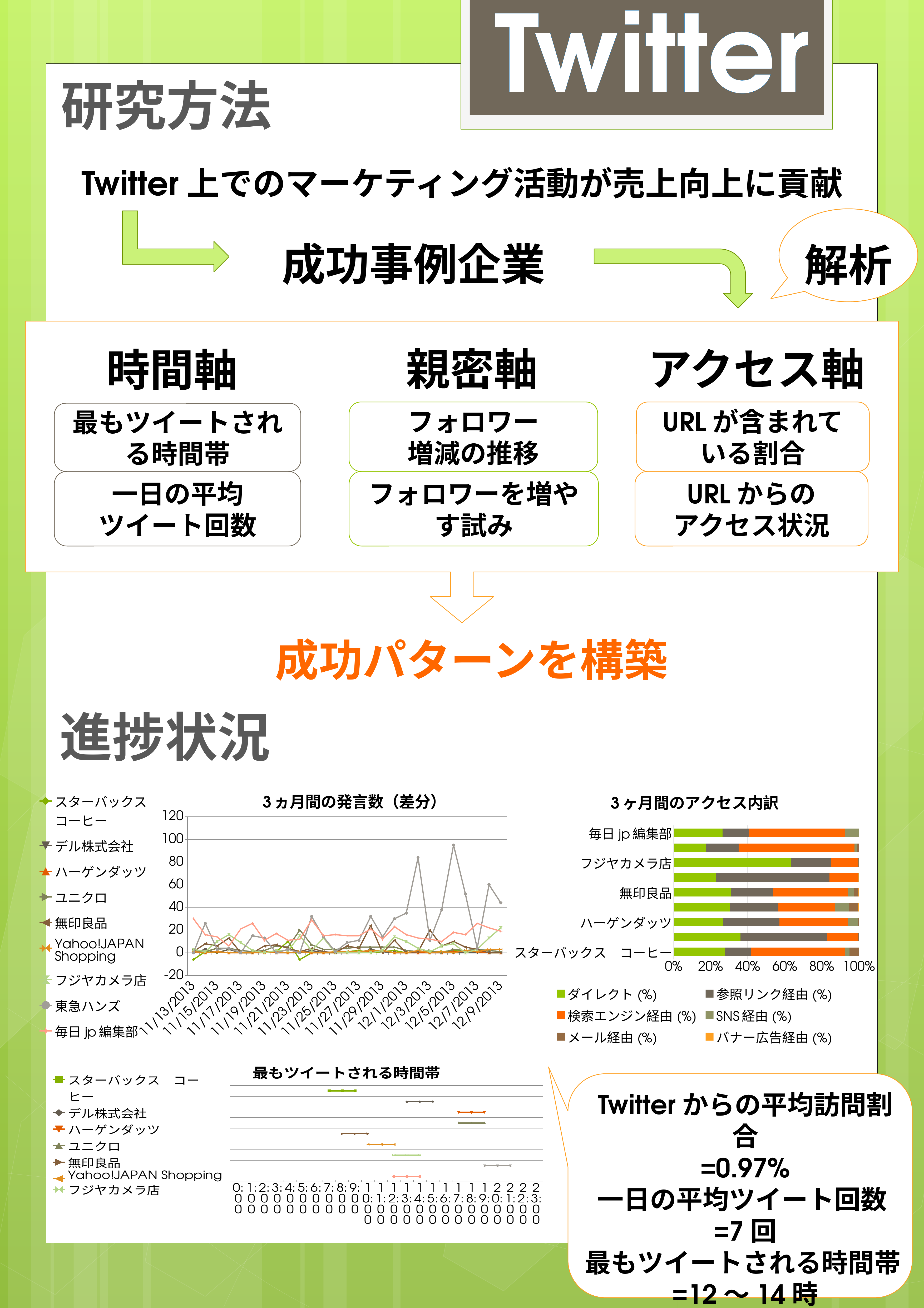

Twitter
研究方法
Twitter上でのマーケティング活動が売上向上に貢献

成功事例企業
解析

親密軸
アクセス軸
時間軸
フォロワー
増減の推移
URLが含まれている割合
最もツイートされる時間帯
一日の平均
ツイート回数
フォロワーを増やす試み
URLからの
アクセス状況
成功パターンを構築
進捗状況

### Chart: 3ヶ月間のアクセス内訳

| Category | ダイレクト(%) | 参照リンク経由(%) | 検索エンジン経由(%) | SNS経由(%) | メール経由(%) | バナー広告経由(%) |
|---|---|---|---|---|---|---|
| スターバックス　コーヒー | 27.45 | 14.29 | 50.58 | 2.61 | 5.03 | 0.06 |
| デル株式会社 | 36.07 | 46.75 | 16.62 | 0.29 | 0.38 | 0.0 |
| ハーゲンダッツ | 26.7 | 30.55 | 37.0 | 5.51 | 0.6 | 0.0 |
| ユニクロ | 30.51 | 25.93 | 30.58 | 7.71 | 4.9 | 0.38 |
| 無印良品 | 31.01 | 22.61 | 40.62 | 3.02 | 2.4 | 0.34 |
| Yahoo!JAPAN Shopping | 22.75 | 61.36 | 15.26 | 0.2 | 0.11 | 0.33 |
| フジヤカメラ店 | 63.58 | 21.42 | 14.82 | 0.11 | 0.27 | 0.07 |
| 東急ハンズ | 17.44 | 17.66 | 62.94 | 1.23 | 1.1 | 0.03 |
| 毎日jp編集部 | 26.29 | 14.11 | 52.08 | 7.43 | 0.08 | 0.01 |

### Chart: 3ヵ月間の発言数（差分）

| Category | スターバックス　コーヒー | デル株式会社 | ハーゲンダッツ | ユニクロ | 無印良品 | Yahoo!JAPAN Shopping | フジヤカメラ店 | 東急ハンズ | 毎日jp編集部 |
|---|---|---|---|---|---|---|---|---|---|
| 41591 | -6.0 | 0.0 | 1.0 | 2.0 | 1.0 | 1.0 | 3.0 | 0.0 | 30.0 |
| 41592 | 1.0 | 3.0 | 0.0 | 1.0 | 8.0 | 0.0 | 1.0 | 26.0 | 16.0 |
| 41593 | 0.0 | 0.0 | 1.0 | 4.0 | 6.0 | 1.0 | 10.0 | 3.0 | 14.0 |
| 41594 | 3.0 | 3.0 | 0.0 | 4.0 | 13.0 | 0.0 | 16.0 | 4.0 | 6.0 |
| 41595 | 0.0 | 0.0 | 0.0 | 2.0 | 0.0 | 0.0 | 9.0 | 0.0 | 21.0 |
| 41596 | 0.0 | 0.0 | 0.0 | 1.0 | 0.0 | 0.0 | 2.0 | 15.0 | 26.0 |
| 41597 | 1.0 | 1.0 | 1.0 | 2.0 | 6.0 | 0.0 | 0.0 | 13.0 | 11.0 |
| 41598 | 1.0 | 0.0 | 0.0 | 6.0 | 7.0 | 1.0 | 2.0 | 0.0 | 17.0 |
| 41599 | 10.0 | 0.0 | 0.0 | 5.0 | 4.0 | 0.0 | 2.0 | 3.0 | 11.0 |
| 41600 | -6.0 | 0.0 | 1.0 | 20.0 | 1.0 | 1.0 | 15.0 | 0.0 | 12.0 |
| 41601 | 0.0 | 2.0 | 0.0 | 7.0 | 4.0 | 0.0 | 2.0 | 32.0 | 29.0 |
| 41602 | 0.0 | 0.0 | 0.0 | 3.0 | 1.0 | 0.0 | 13.0 | 14.0 | 15.0 |
| 41603 | 0.0 | 0.0 | 0.0 | 3.0 | 0.0 | 1.0 | 0.0 | 1.0 | 16.0 |
| 41604 | 1.0 | 0.0 | 0.0 | 4.0 | 6.0 | 1.0 | 0.0 | 9.0 | 15.0 |
| 41605 | 2.0 | 0.0 | 1.0 | 5.0 | 4.0 | 1.0 | 0.0 | 11.0 | 15.0 |
| 41606 | 0.0 | 3.0 | 1.0 | 5.0 | 24.0 | 2.0 | 0.0 | 32.0 | 21.0 |
| 41607 | 1.0 | 1.0 | 2.0 | 5.0 | 0.0 | 2.0 | 2.0 | 14.0 | 12.0 |
| 41608 | 2.0 | 0.0 | 0.0 | 5.0 | 11.0 | 0.0 | 14.0 | 30.0 | 23.0 |
| 41609 | 0.0 | 0.0 | 0.0 | 2.0 | 0.0 | 0.0 | 10.0 | 35.0 | 16.0 |
| 41610 | 1.0 | 0.0 | 0.0 | 1.0 | 1.0 | 2.0 | 4.0 | 84.0 | 13.0 |
| 41611 | 1.0 | 0.0 | 0.0 | 2.0 | 20.0 | 0.0 | 1.0 | 11.0 | 12.0 |
| 41612 | 1.0 | 0.0 | 0.0 | 0.0 | 6.0 | 1.0 | 6.0 | 38.0 | 10.0 |
| 41613 | 2.0 | 0.0 | 1.0 | 3.0 | 10.0 | 0.0 | 8.0 | 95.0 | 18.0 |
| 41614 | 1.0 | 0.0 | 1.0 | 2.0 | 5.0 | 2.0 | 0.0 | 52.0 | 16.0 |
| 41615 | 1.0 | 0.0 | 1.0 | 3.0 | 3.0 | 1.0 | 3.0 | 4.0 | 26.0 |
| 41616 | 0.0 | 0.0 | 0.0 | 2.0 | 0.0 | 3.0 | 13.0 | 60.0 | 22.0 |
| 41617 | 0.0 | 0.0 | 0.0 | 1.0 | 0.0 | 3.0 | 22.0 | 44.0 | 19.0 |

### Chart: 最もツイートされる時間帯

| Category | スターバックス　コーヒー | デル株式会社 | ハーゲンダッツ | ユニクロ | 無印良品 | Yahoo!JAPAN Shopping | フジヤカメラ店 | 東急ハンズ | 毎日jp編集部 |
|---|---|---|---|---|---|---|---|---|---|
| 0 | None | None | None | None | None | None | None | None | None |
| 4.1666666666666699E-2 | None | None | None | None | None | None | None | None | None |
| 8.3333333333333398E-2 | None | None | None | None | None | None | None | None | None |
| 0.125 | None | None | None | None | None | None | None | None | None |
| 0.16666666666666699 | None | None | None | None | None | None | None | None | None |
| 0.20833333333333301 | None | None | None | None | None | None | None | None | None |
| 0.25 | None | None | None | None | None | None | None | None | None |
| 0.29166666666666702 | 8.5 | None | None | None | None | None | None | None | None |
| 0.33333333333333298 | 8.5 | None | None | None | 4.5 | None | None | None | None |
| 0.375 | 8.5 | None | None | None | 4.5 | None | None | None | None |
| 0.41666666666666702 | None | None | None | None | 4.5 | 3.5 | None | None | None |
| 0.45833333333333298 | None | None | None | None | None | 3.5 | None | None | None |
| 0.5 | None | None | None | None | None | 3.5 | 2.5 | None | 0.5 |
| 0.54166666666666696 | None | 7.5 | None | None | None | None | 2.5 | None | 0.5 |
| 0.58333333333333304 | None | 7.5 | None | None | None | None | 2.5 | None | 0.5 |
| 0.625 | None | 7.5 | None | None | None | None | None | None | None |
| 0.66666666666666696 | None | None | None | None | None | None | None | None | None |
| 0.70833333333333304 | None | None | 6.5 | 5.5 | None | None | None | None | None |
| 0.75 | None | None | 6.5 | 5.5 | None | None | None | None | None |
| 0.79166666666666696 | None | None | 6.5 | 5.5 | None | None | None | 1.5 | None |
| 0.83333333333333304 | None | None | None | None | None | None | None | 1.5 | None |
| 0.875 | None | None | None | None | None | None | None | 1.5 | None |
| 0.91666666666666696 | None | None | None | None | None | None | None | None | None |
| 0.95833333333333304 | None | None | None | None | None | None | None | None | None |
Twitterからの平均訪問割合
=0.97%
一日の平均ツイート回数=7回
最もツイートされる時間帯=12～14時